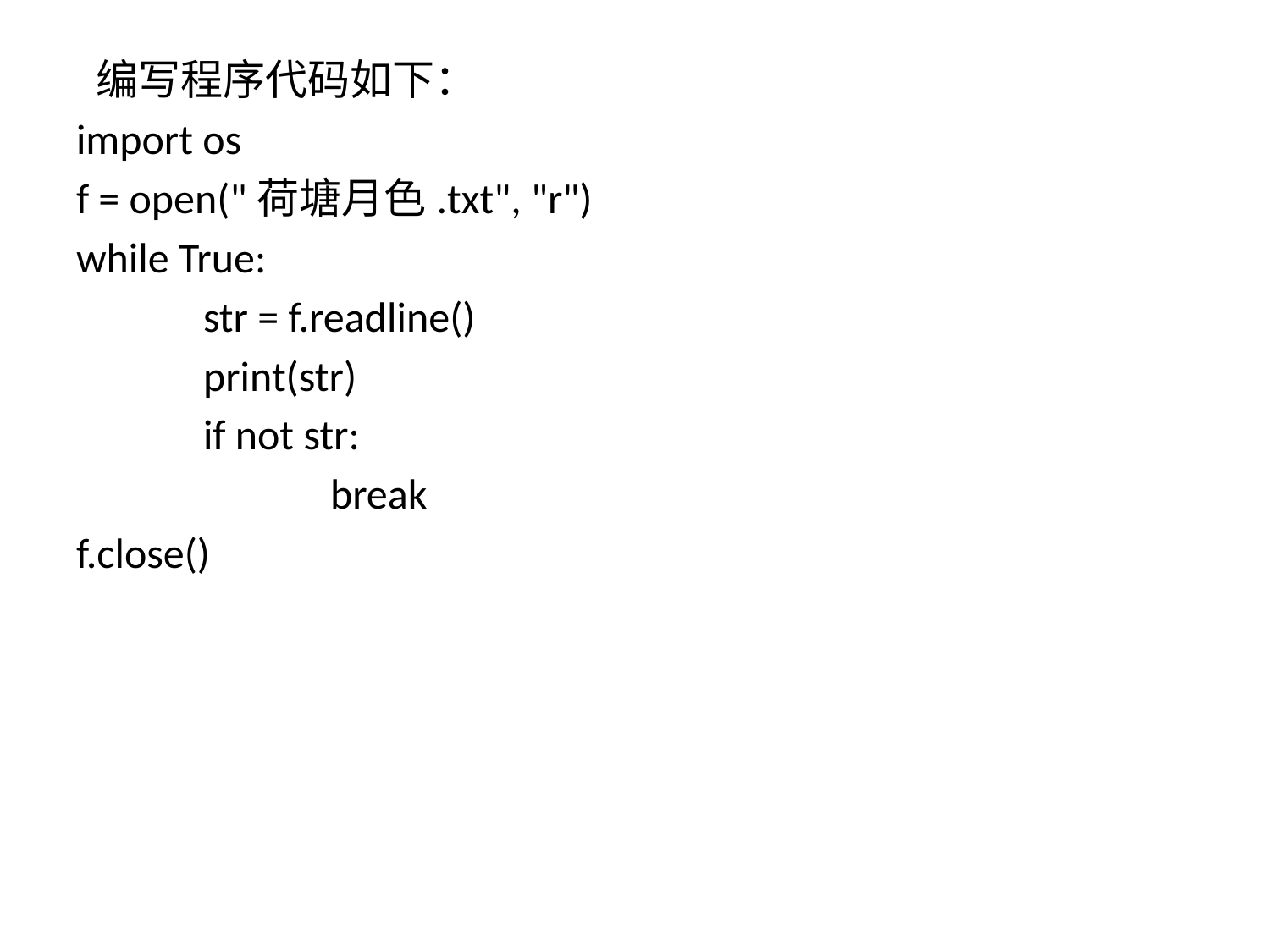

编写程序代码如下：
import os
f = open("荷塘月色.txt", "r")
while True:
	str = f.readline()
	print(str)
	if not str:
		break
f.close()